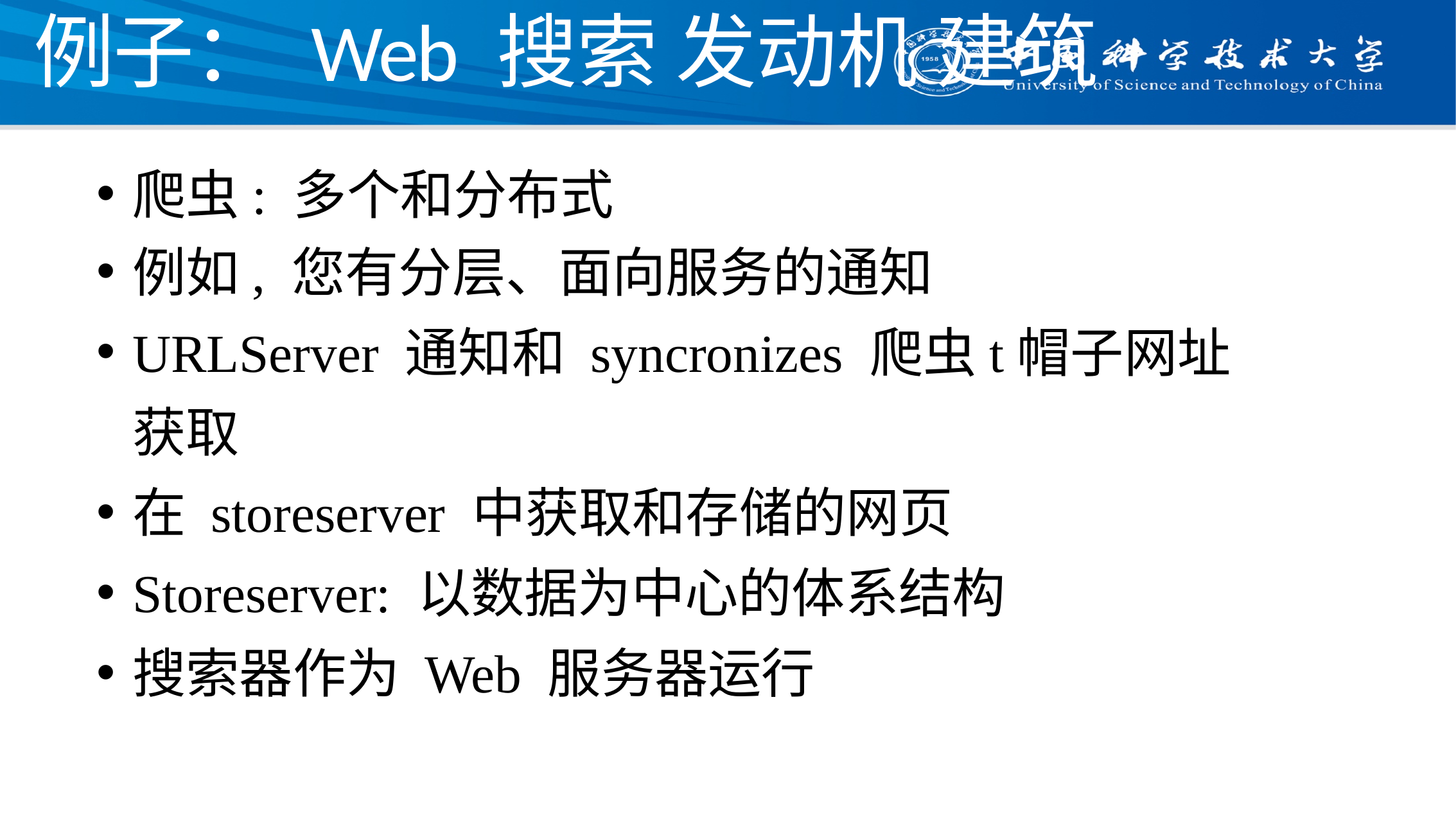

# 例子： Web 搜索 发动机 建筑
爬虫: 多个和分布式
例如, 您有分层、面向服务的通知
URLServer 通知和 syncronizes 爬虫t帽子网址获取
在 storeserver 中获取和存储的网页
Storeserver: 以数据为中心的体系结构
搜索器作为 Web 服务器运行